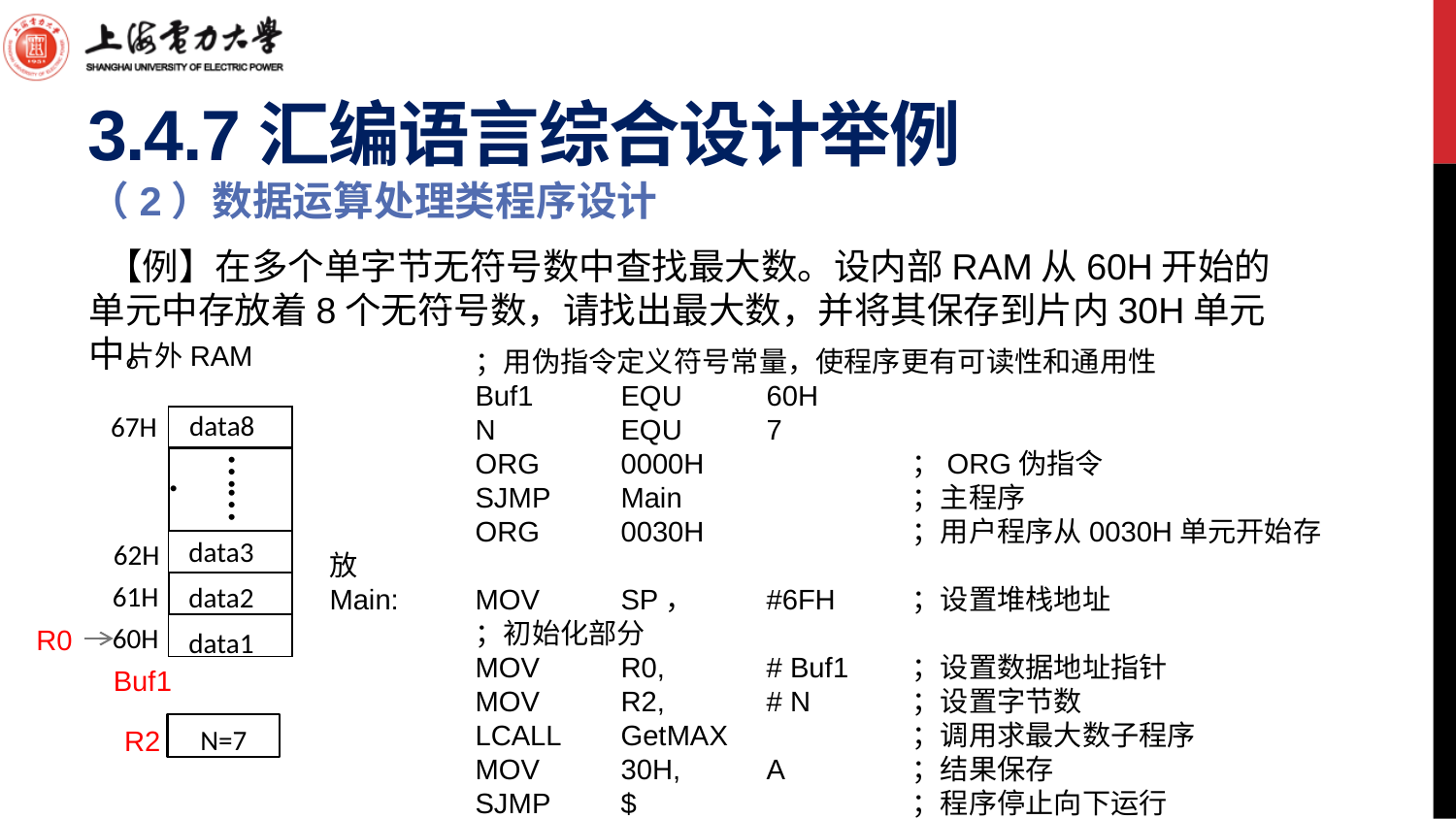

# 3.4.7汇编语言综合设计举例
（2）数据运算处理类程序设计
 【例】在多个单字节无符号数中查找最大数。设内部RAM从60H开始的单元中存放着8个无符号数，请找出最大数，并将其保存到片内30H单元中。

片外RAM
	；用伪指令定义符号常量，使程序更有可读性和通用性
	Buf1	EQU	60H
	N	EQU	7
	ORG	0000H		；ORG伪指令
	SJMP	Main		；主程序
	ORG	0030H		；用户程序从0030H单元开始存放
Main:	MOV	SP，	#6FH	；设置堆栈地址
	；初始化部分
	MOV 	R0,	# Buf1	；设置数据地址指针
	MOV 	R2,	# N	；设置字节数
	LCALL	GetMAX		；调用求最大数子程序
	MOV	30H,	A	；结果保存
	SJMP	$		；程序停止向下运行
data8
67H

…….
data3
62H

61H

data2
60H

R0
data1
Buf1
N=7
R2